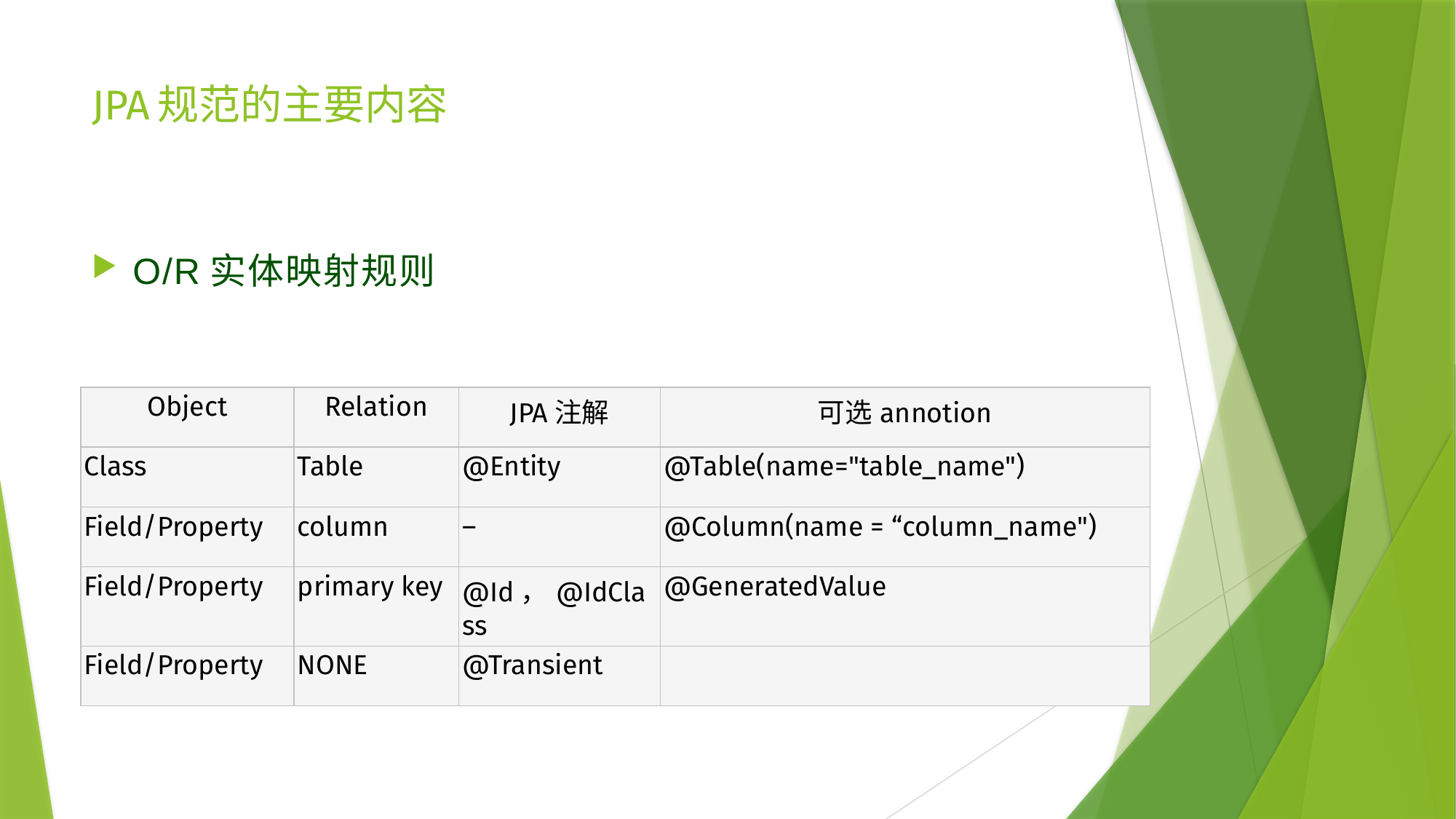

# JPA规范的主要内容
O/R实体映射规则

| Object | Relation | JPA注解 | 可选annotion |
| --- | --- | --- | --- |
| Class | Table | @Entity | @Table(name="table\_name") |
| Field/Property | column | – | @Column(name = “column\_name") |
| Field/Property | primary key | @Id，@IdClass | @GeneratedValue |
| Field/Property | NONE | @Transient |  |